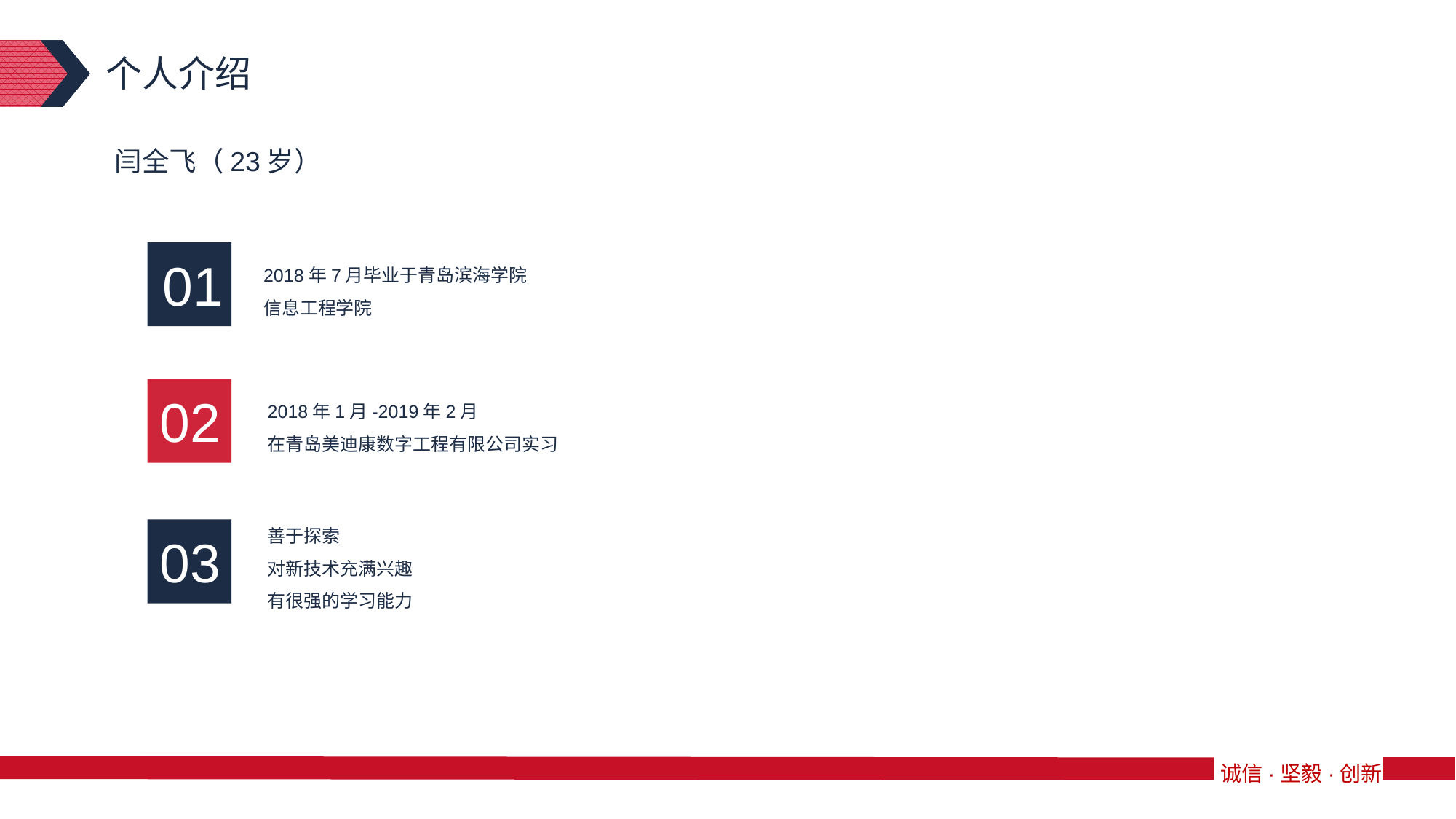

个人介绍
闫全飞（23岁）

01
2018年7月毕业于青岛滨海学院
信息工程学院

02
2018年1月-2019年2月
在青岛美迪康数字工程有限公司实习
善于探索
对新技术充满兴趣
有很强的学习能力

03
诚信·坚毅·创新